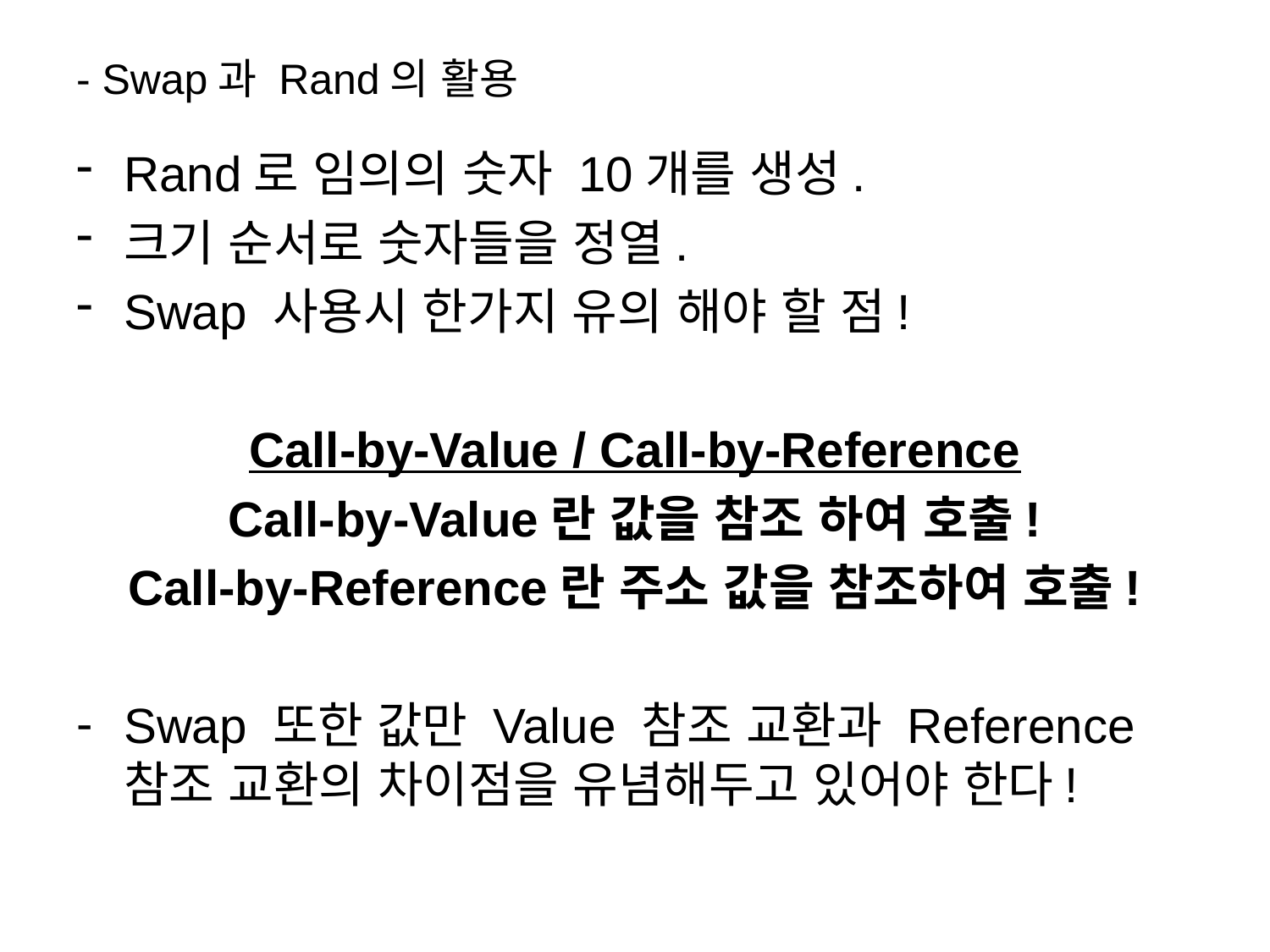

# - Swap과 Rand의 활용
Rand로 임의의 숫자 10개를 생성.
크기 순서로 숫자들을 정열.
Swap 사용시 한가지 유의 해야 할 점!

Call-by-Value / Call-by-Reference
Call-by-Value란 값을 참조 하여 호출!
Call-by-Reference란 주소 값을 참조하여 호출!

Swap 또한 값만 Value 참조 교환과 Reference 참조 교환의 차이점을 유념해두고 있어야 한다!